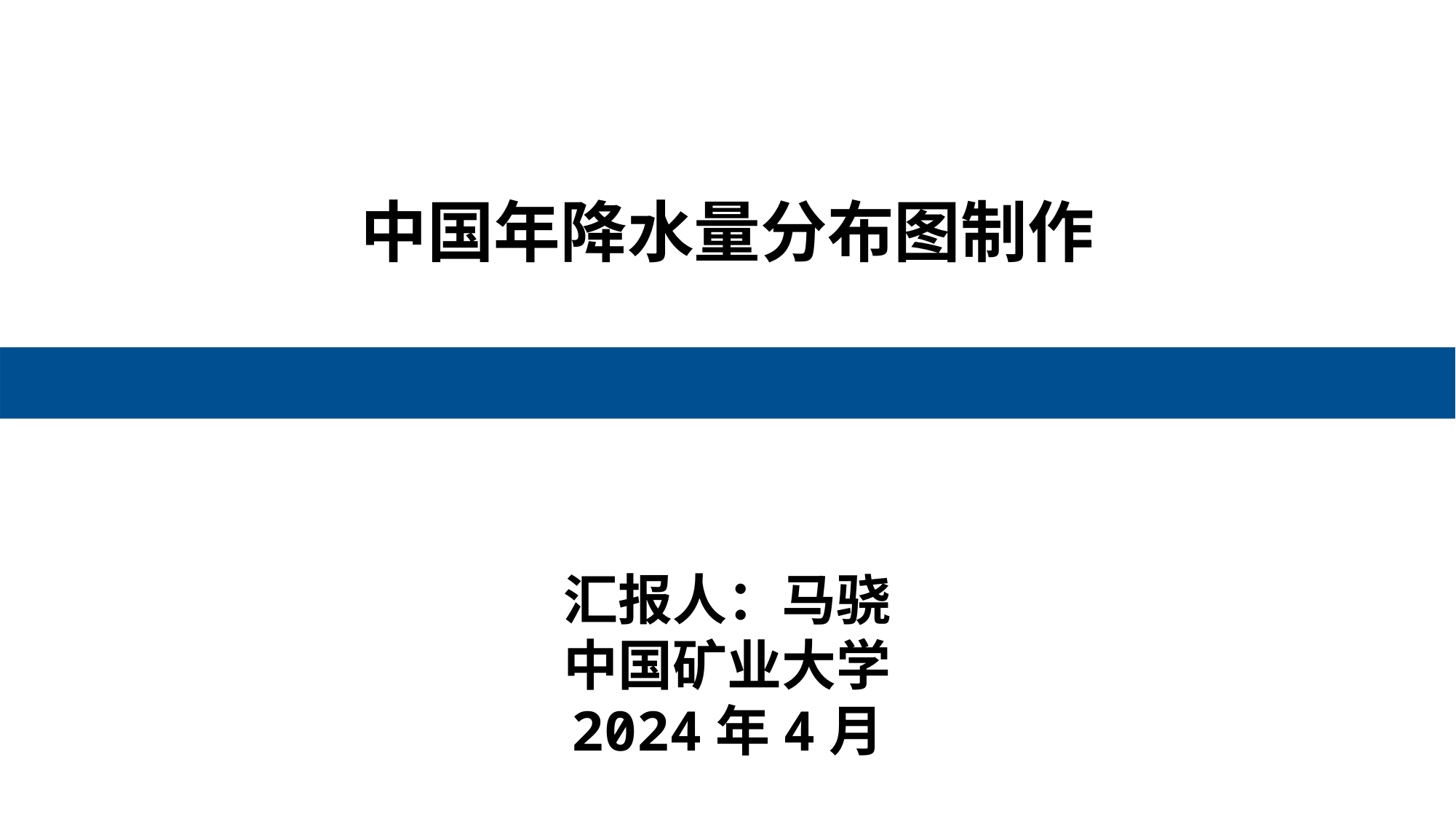

中国年降水量分布图制作

汇报人：马骁
中国矿业大学
2024年4月
答辩人：
姓名
导师：
姓名